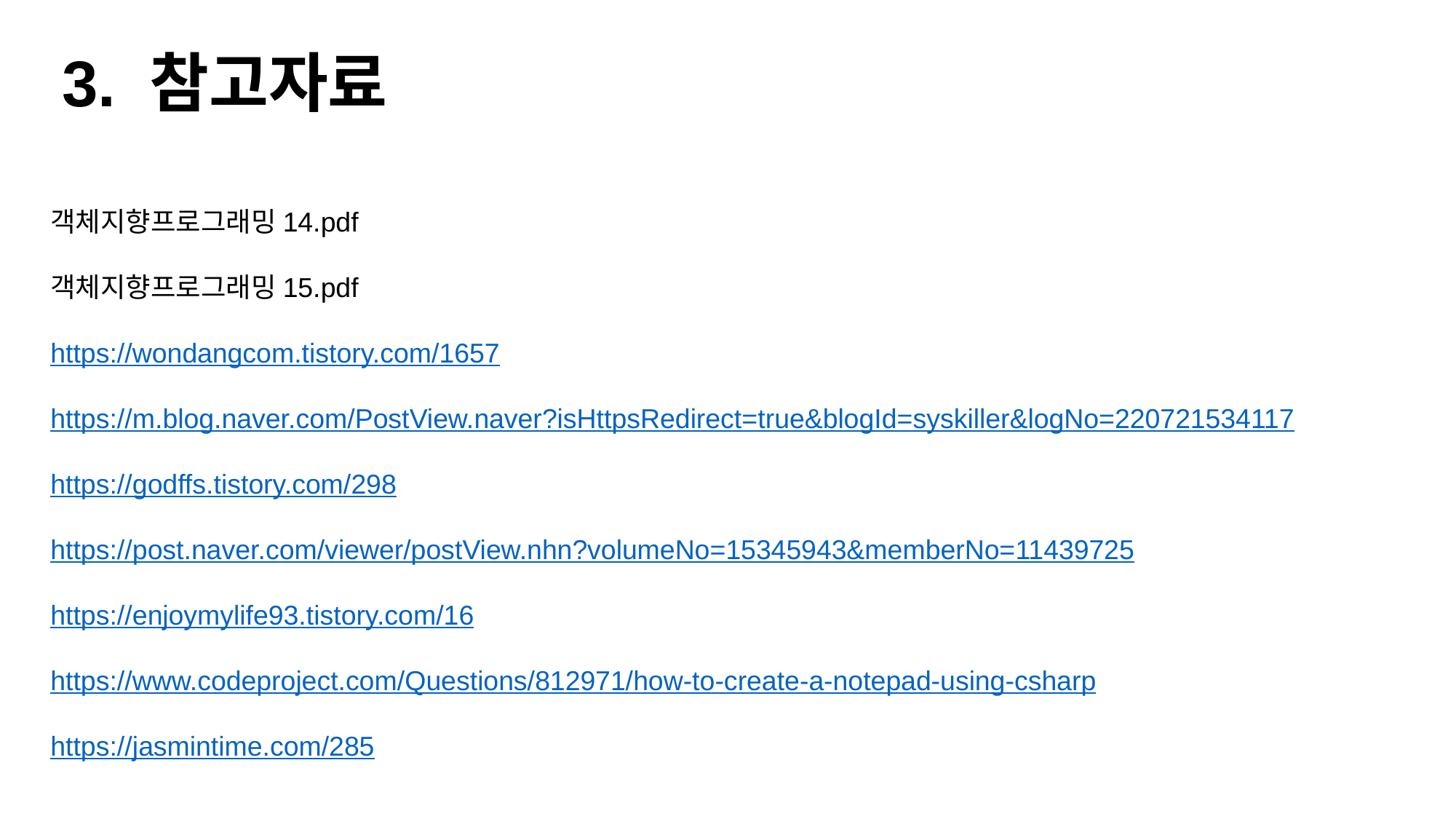

# 3. 참고자료
객체지향프로그래밍14.pdf

객체지향프로그래밍15.pdf

https://wondangcom.tistory.com/1657

https://m.blog.naver.com/PostView.naver?isHttpsRedirect=true&blogId=syskiller&logNo=220721534117

https://godffs.tistory.com/298

https://post.naver.com/viewer/postView.nhn?volumeNo=15345943&memberNo=11439725

https://enjoymylife93.tistory.com/16

https://www.codeproject.com/Questions/812971/how-to-create-a-notepad-using-csharp

https://jasmintime.com/285